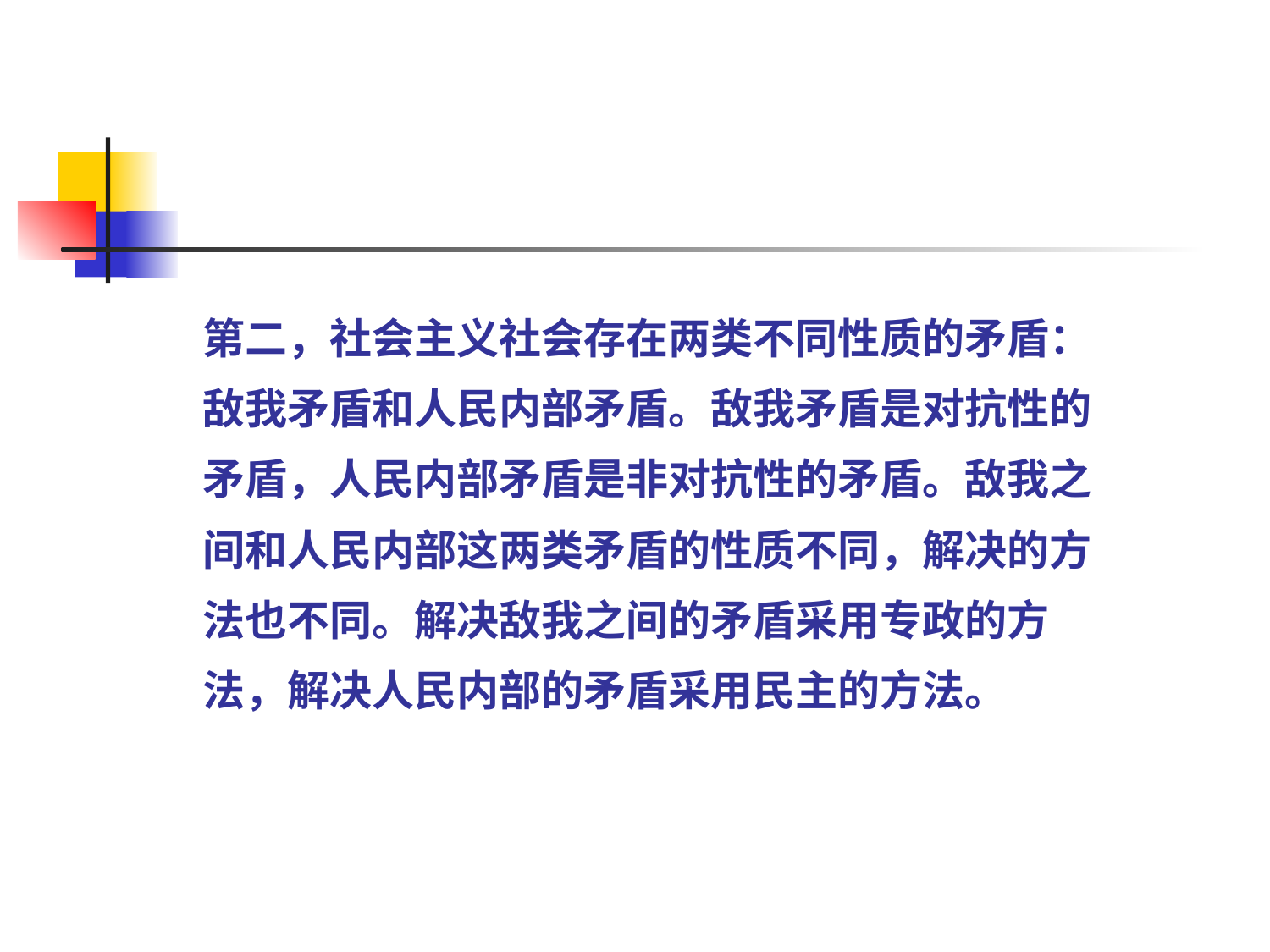

第二，社会主义社会存在两类不同性质的矛盾：敌我矛盾和人民内部矛盾。敌我矛盾是对抗性的矛盾，人民内部矛盾是非对抗性的矛盾。敌我之间和人民内部这两类矛盾的性质不同，解决的方法也不同。解决敌我之间的矛盾采用专政的方法，解决人民内部的矛盾采用民主的方法。